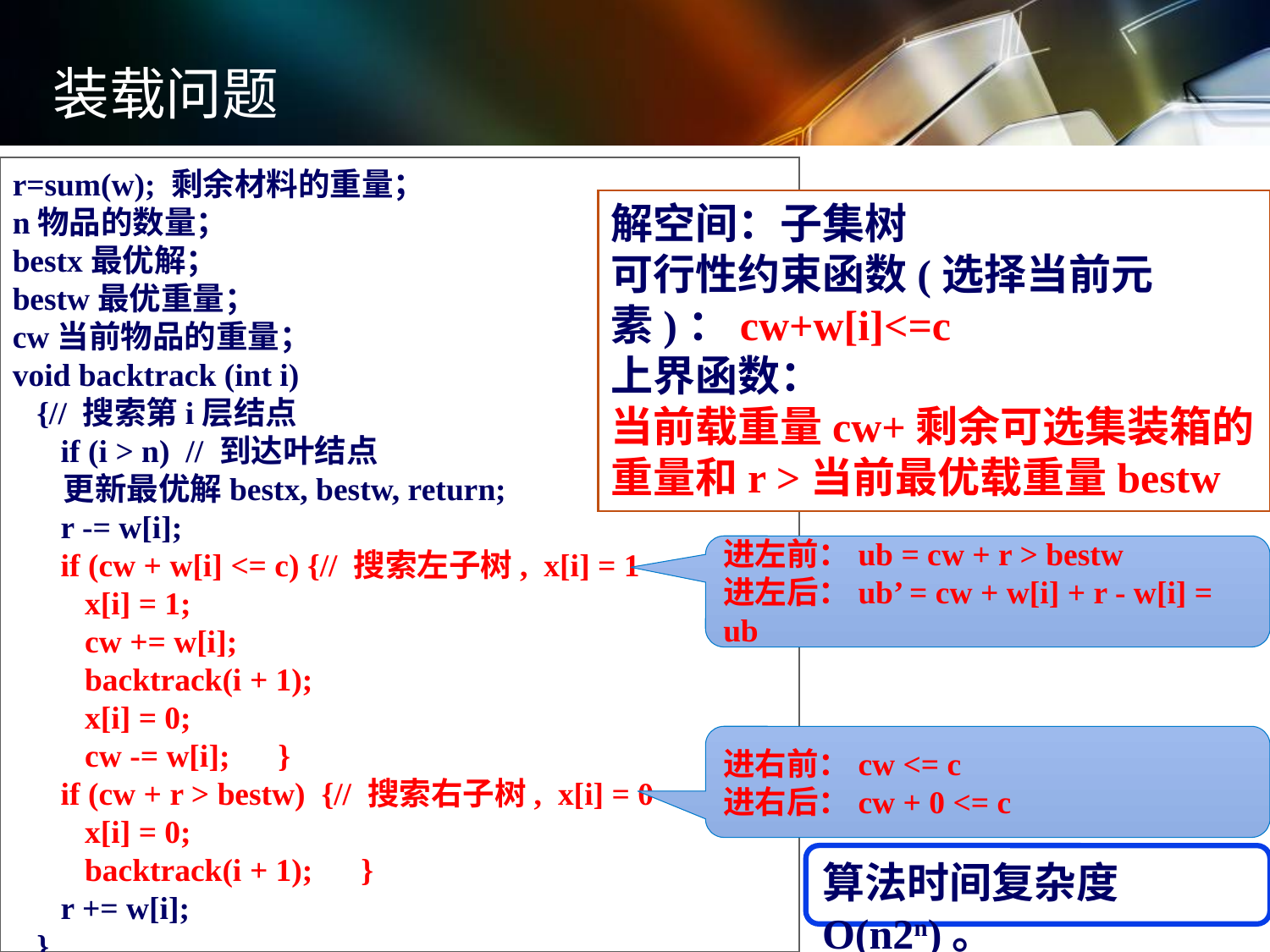

装载问题
r=sum(w); 剩余材料的重量；
n物品的数量；
bestx最优解；
bestw最优重量；
cw当前物品的重量；
void backtrack (int i)
   {// 搜索第i层结点
      if (i > n)  // 到达叶结点
      更新最优解bestx, bestw, return;
      r -= w[i];
      if (cw + w[i] <= c) {// 搜索左子树,  x[i] = 1
         x[i] = 1;
         cw += w[i];
         backtrack(i + 1);
         x[i] = 0;
         cw -= w[i];      }
      if (cw + r > bestw)  {// 搜索右子树,  x[i] = 0
         x[i] = 0;
         backtrack(i + 1);      }
      r += w[i];
   }
解空间：子集树
可行性约束函数(选择当前元素)：cw+w[i]<=c
上界函数：
当前载重量cw+剩余可选集装箱的重量和r >当前最优载重量bestw

进左前：ub = cw + r > bestw
进左后：ub’ = cw + w[i] + r - w[i] = ub
进右前：cw <= c
进右后：cw + 0 <= c
算法时间复杂度 O(n2n)。